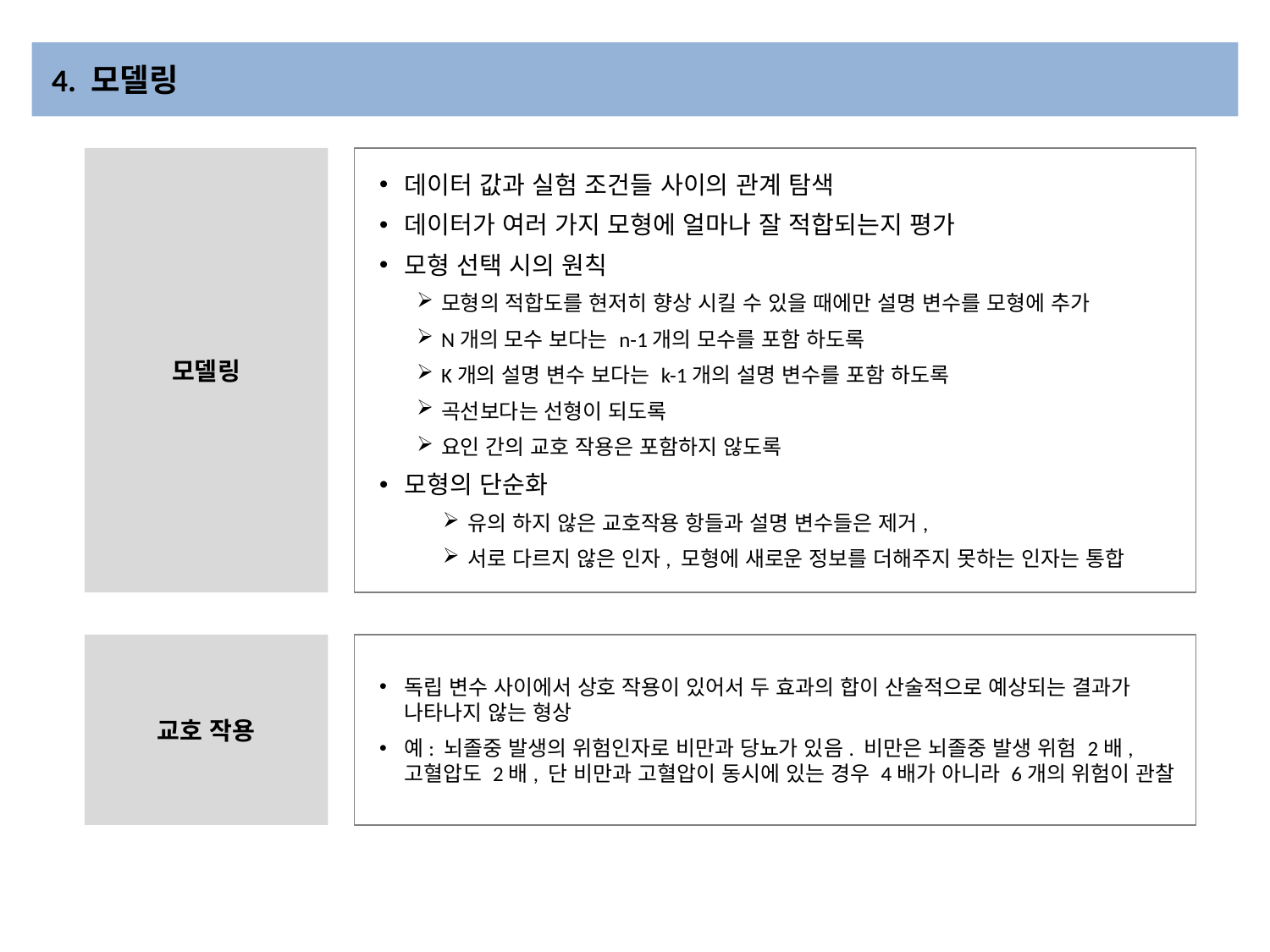

# 4. 모델링
모델링
데이터 값과 실험 조건들 사이의 관계 탐색
데이터가 여러 가지 모형에 얼마나 잘 적합되는지 평가
모형 선택 시의 원칙
모형의 적합도를 현저히 향상 시킬 수 있을 때에만 설명 변수를 모형에 추가
N개의 모수 보다는 n-1개의 모수를 포함 하도록
K개의 설명 변수 보다는 k-1개의 설명 변수를 포함 하도록
곡선보다는 선형이 되도록
요인 간의 교호 작용은 포함하지 않도록
모형의 단순화
유의 하지 않은 교호작용 항들과 설명 변수들은 제거,
서로 다르지 않은 인자, 모형에 새로운 정보를 더해주지 못하는 인자는 통합
교호 작용
독립 변수 사이에서 상호 작용이 있어서 두 효과의 합이 산술적으로 예상되는 결과가 나타나지 않는 형상
예: 뇌졸중 발생의 위험인자로 비만과 당뇨가 있음. 비만은 뇌졸중 발생 위험 2배, 고혈압도 2배, 단 비만과 고혈압이 동시에 있는 경우 4배가 아니라 6개의 위험이 관찰